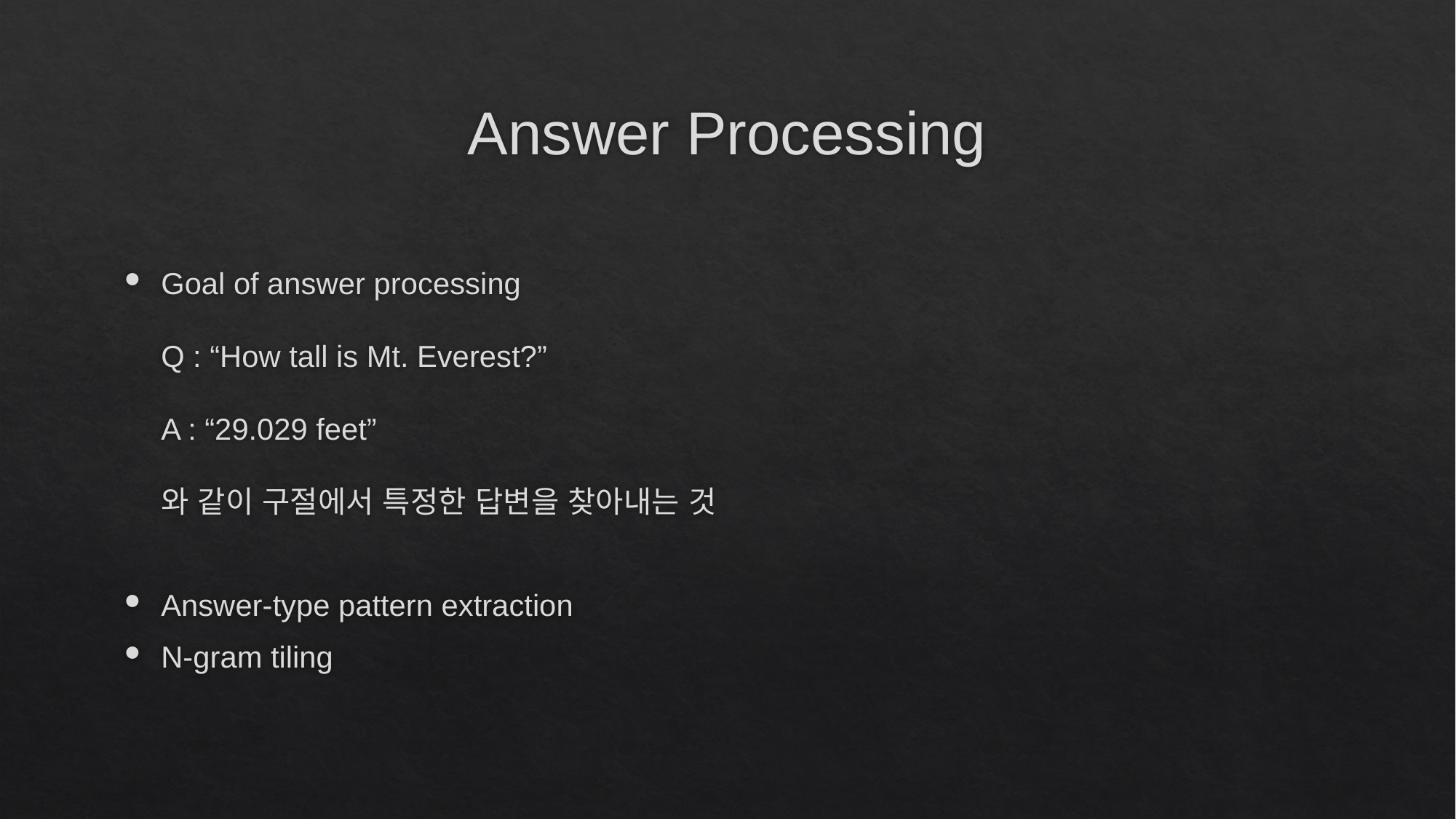

# Answer Processing

Goal of answer processing
Q : “How tall is Mt. Everest?”
A : “29.029 feet”
와 같이 구절에서 특정한 답변을 찾아내는 것

Answer-type pattern extraction
N-gram tiling